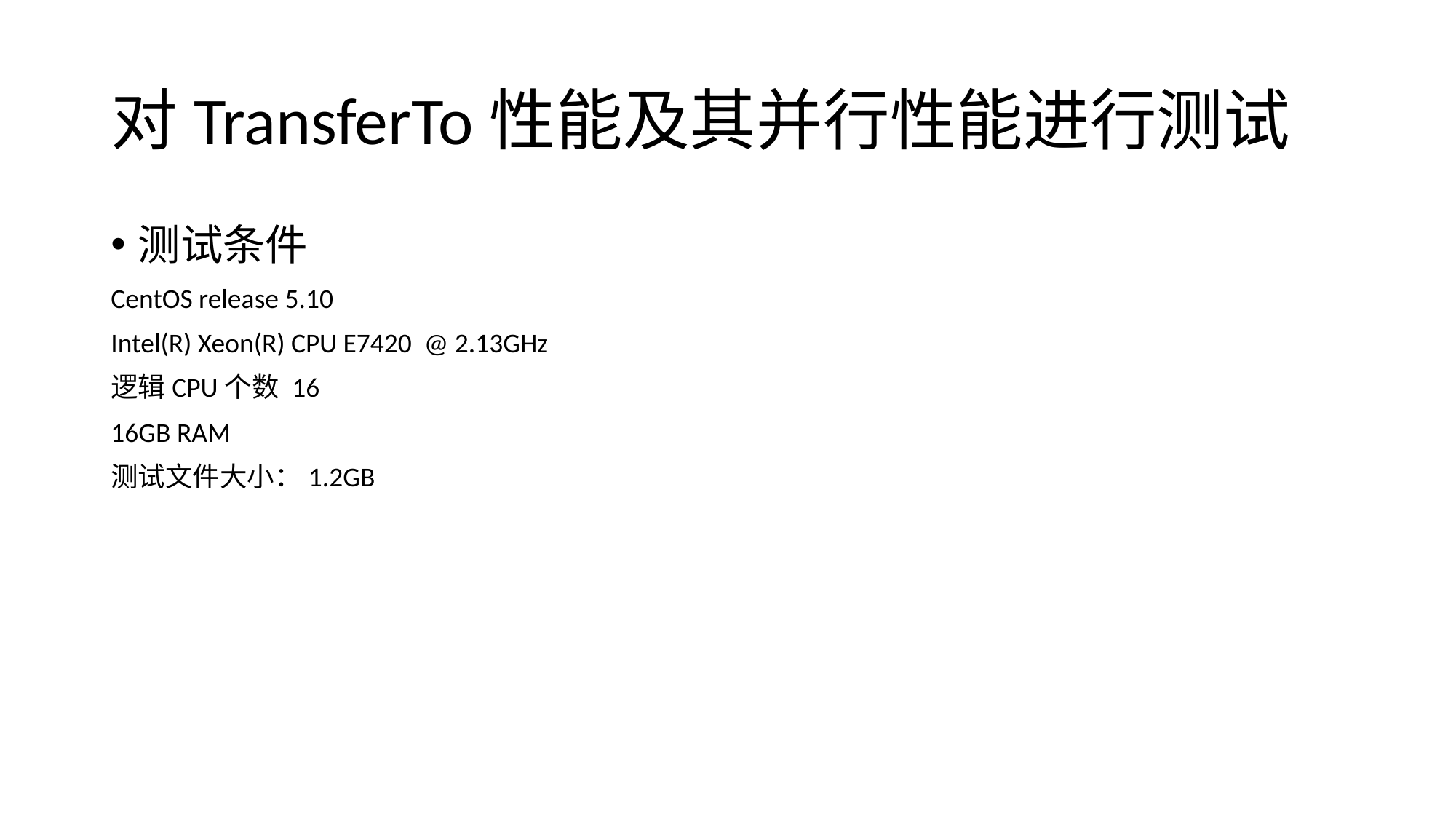

# 对TransferTo性能及其并行性能进行测试
测试条件
CentOS release 5.10
Intel(R) Xeon(R) CPU E7420  @ 2.13GHz
逻辑CPU个数 16
16GB RAM
测试文件大小：1.2GB